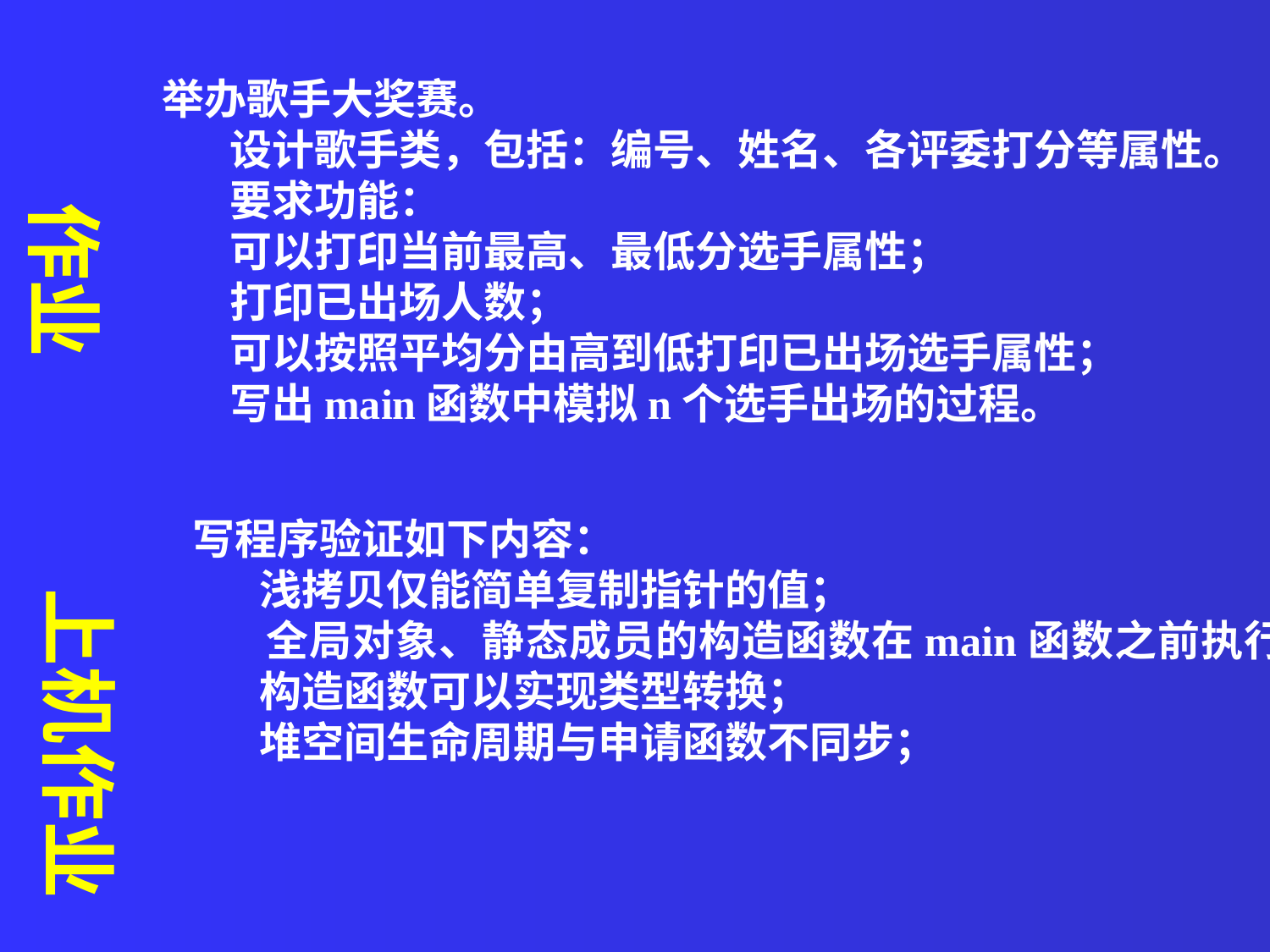

举办歌手大奖赛。
      设计歌手类，包括：编号、姓名、各评委打分等属性。
      要求功能：
      可以打印当前最高、最低分选手属性；
      打印已出场人数；
      可以按照平均分由高到低打印已出场选手属性；
      写出main函数中模拟n个选手出场的过程。
               作业
写程序验证如下内容：
      浅拷贝仅能简单复制指针的值；
      全局对象、静态成员的构造函数在main函数之前执行；
      构造函数可以实现类型转换；
      堆空间生命周期与申请函数不同步；

               上机作业